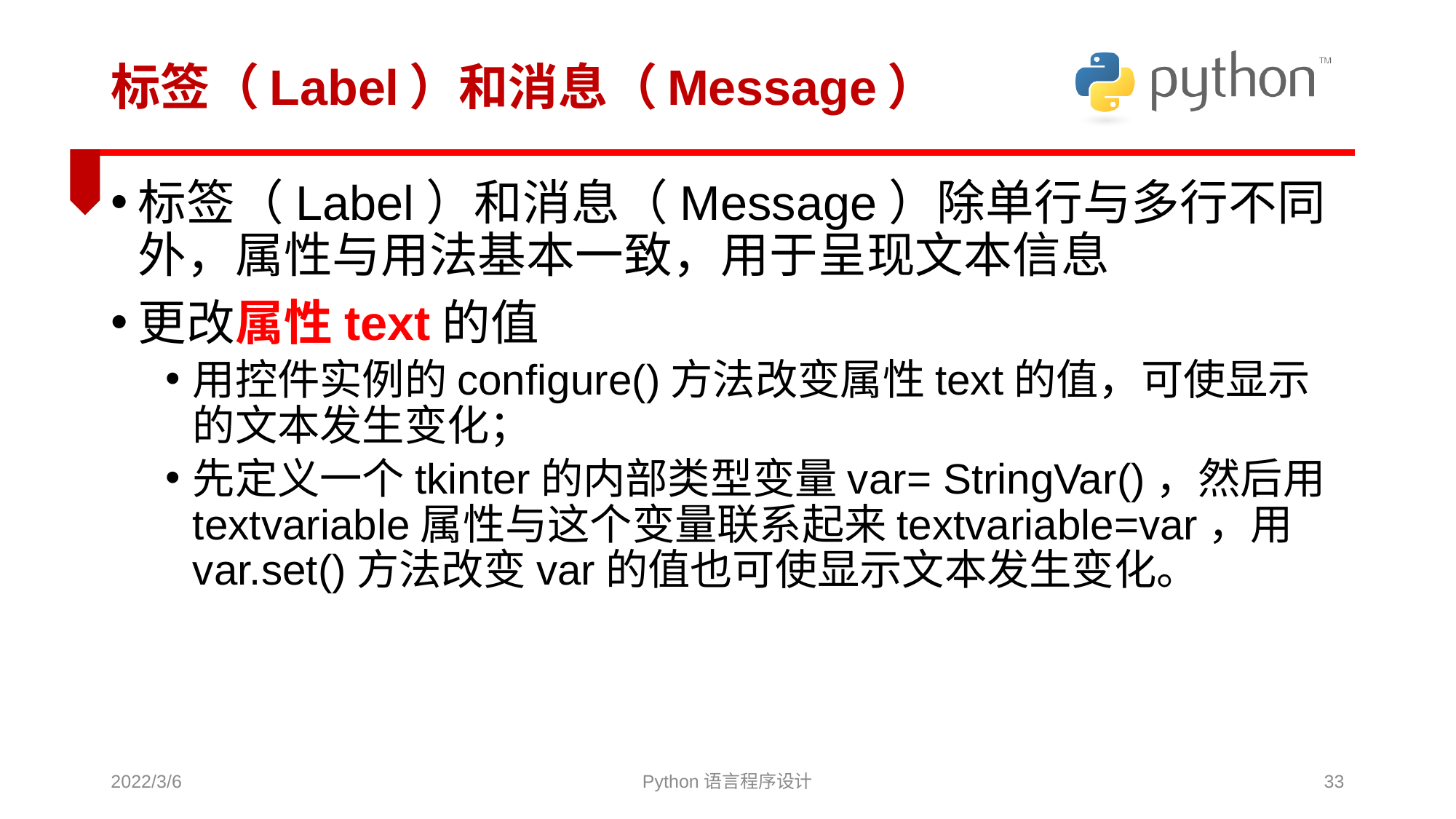

# 标签（Label）和消息（Message）
标签（Label）和消息（Message）除单行与多行不同外，属性与用法基本一致，用于呈现文本信息
更改属性text的值
用控件实例的configure()方法改变属性text的值，可使显示的文本发生变化；
先定义一个tkinter的内部类型变量var= StringVar()，然后用textvariable属性与这个变量联系起来textvariable=var，用var.set()方法改变var的值也可使显示文本发生变化。

2022/3/6
Python语言程序设计
33